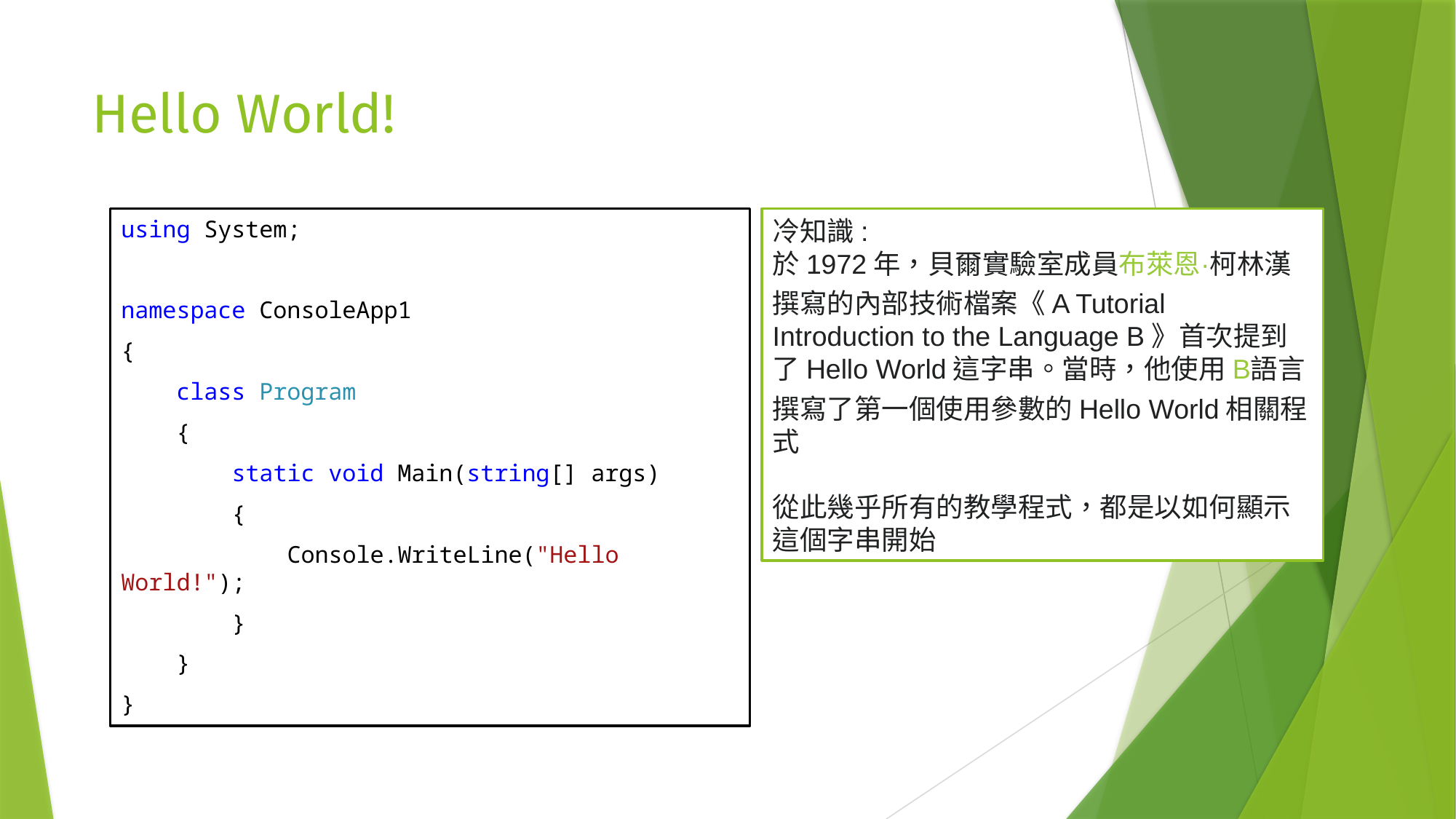

# Hello World!
using System;

namespace ConsoleApp1
{
    class Program
    {
        static void Main(string[] args)
        {
            Console.WriteLine("Hello World!");
        }
    }
}
冷知識:
於1972年，貝爾實驗室成員布萊恩·柯林漢撰寫的內部技術檔案《A Tutorial Introduction to the Language B》首次提到了Hello World這字串。當時，他使用B語言撰寫了第一個使用參數的Hello World相關程式

從此幾乎所有的教學程式，都是以如何顯示這個字串開始